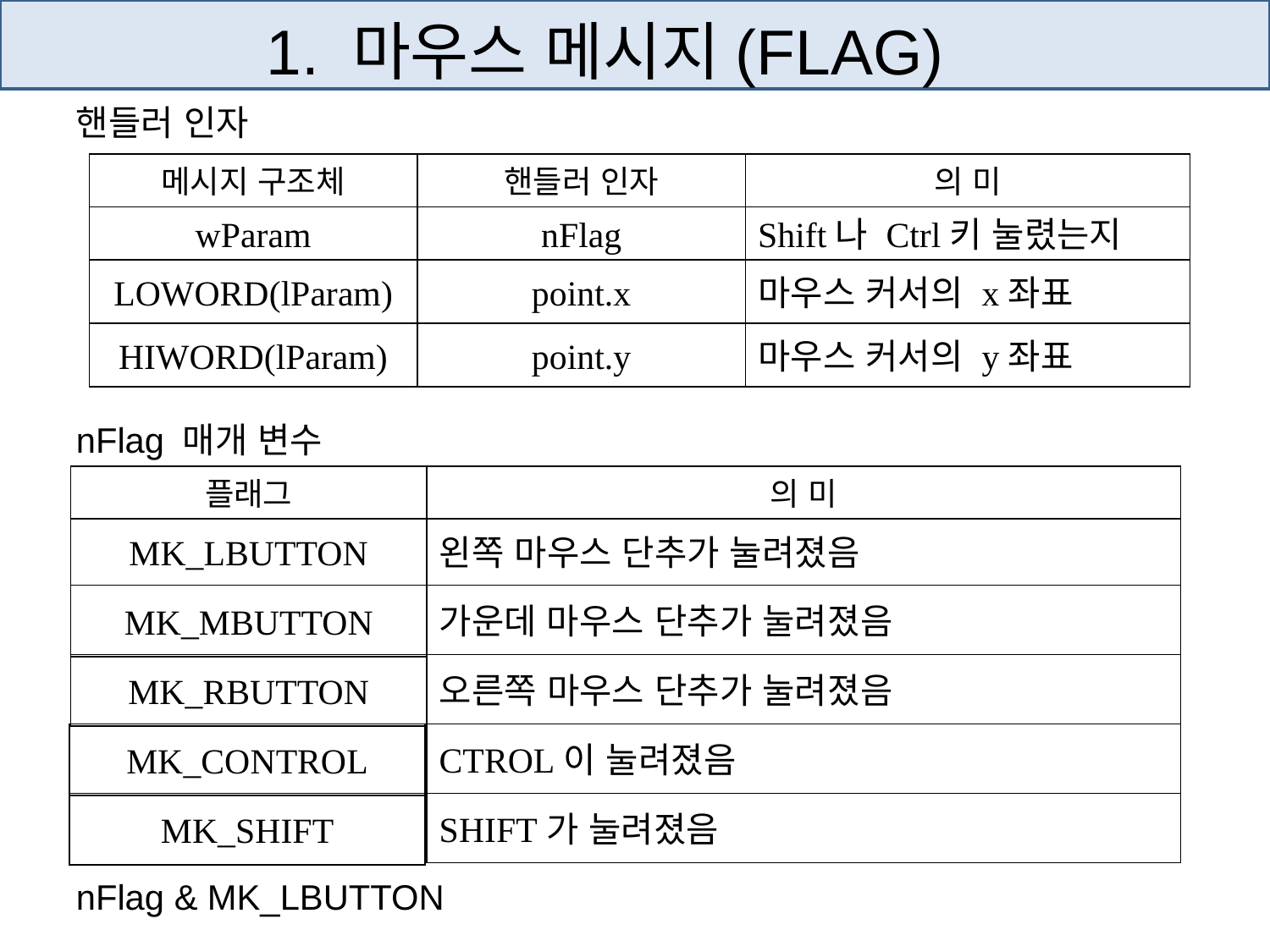

# 1. 마우스 메시지(FLAG)
핸들러 인자
메시지 구조체
핸들러 인자
의 미
wParam
nFlag
Shift나 Ctrl키 눌렸는지
LOWORD(lParam)
point.x
마우스 커서의 x좌표
HIWORD(lParam)
point.y
마우스 커서의 y좌표
nFlag 매개 변수

nFlag & MK_LBUTTON
플래그
의 미
MK_LBUTTON
왼쪽 마우스 단추가 눌려졌음
MK_MBUTTON
가운데 마우스 단추가 눌려졌음
MK_RBUTTON
오른쪽 마우스 단추가 눌려졌음
MK_CONTROL
CTROL이 눌려졌음
MK_SHIFT
SHIFT가 눌려졌음